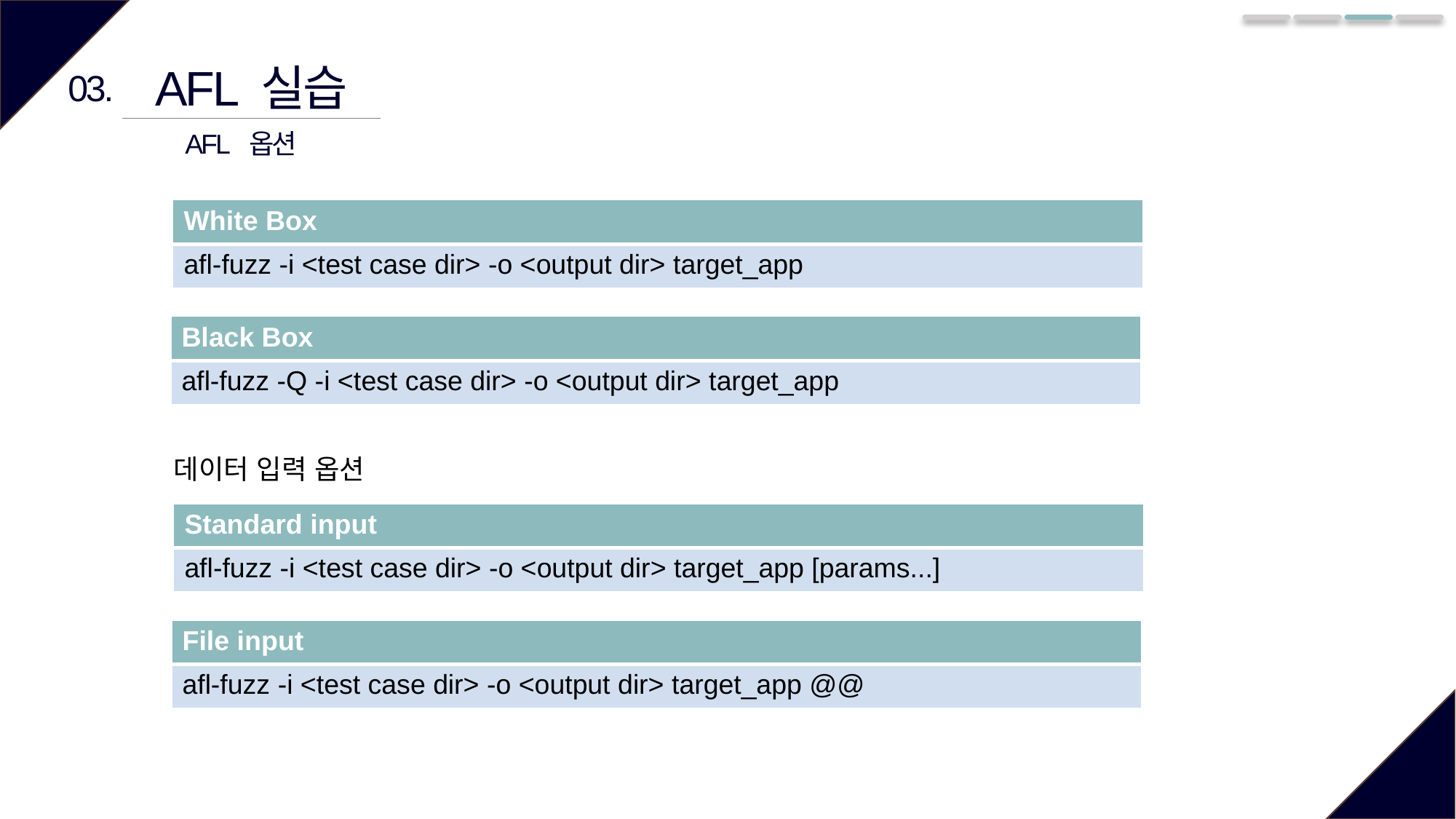

AFL 실습
03.
AFL  옵션
| White Box |
| --- |
| afl-fuzz -i <test case dir> -o <output dir> target\_app |
| Black Box |
| --- |
| afl-fuzz -Q -i <test case dir> -o <output dir> target\_app |
데이터 입력 옵션
| Standard input |
| --- |
| afl-fuzz -i <test case dir> -o <output dir> target\_app [params...] |
| File input |
| --- |
| afl-fuzz -i <test case dir> -o <output dir> target\_app @@ |